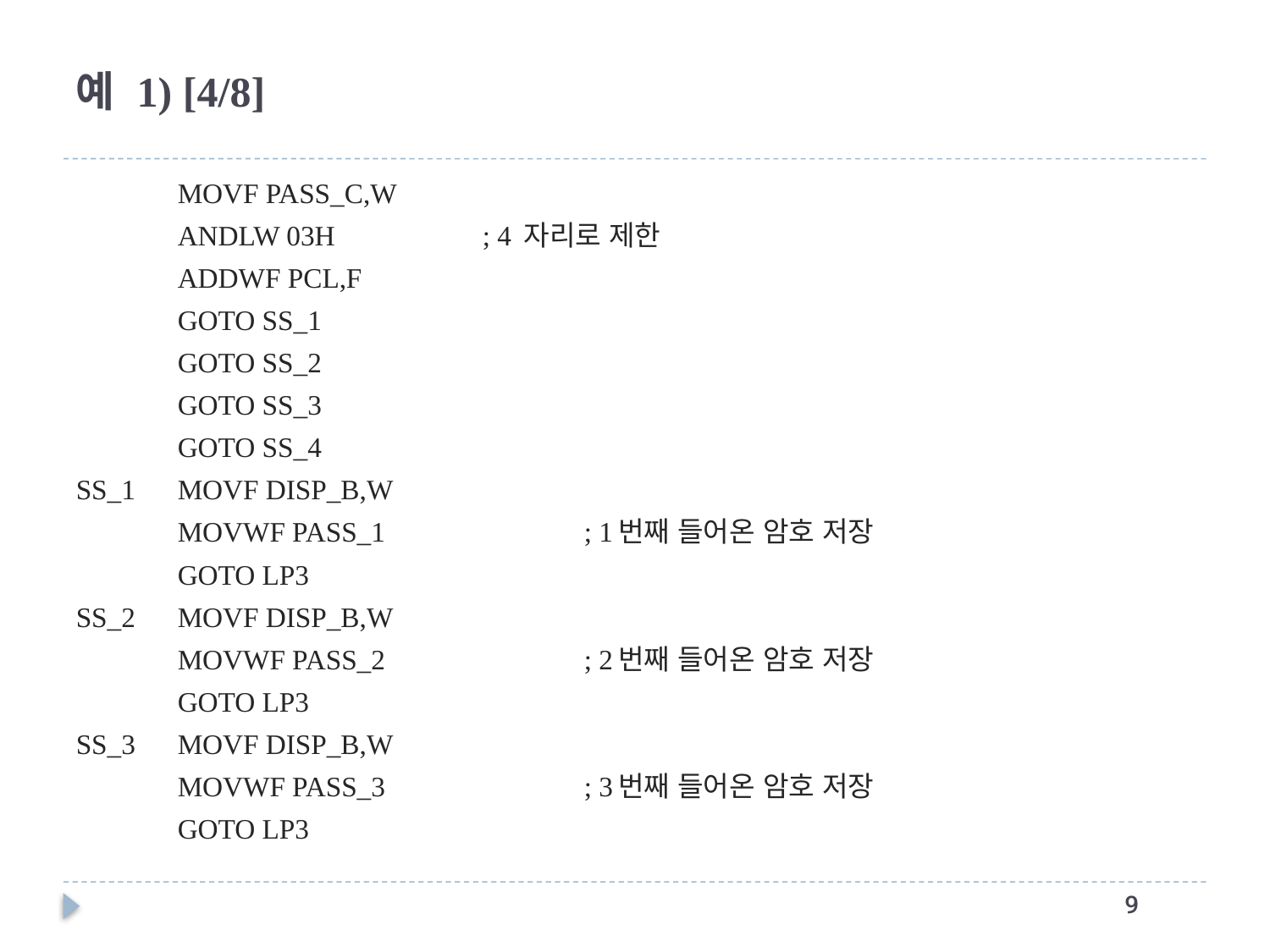

# 예 1) [4/8]
	MOVF PASS_C,W
	ANDLW 03H 		; 4 자리로 제한
	ADDWF PCL,F
	GOTO SS_1
	GOTO SS_2
	GOTO SS_3
	GOTO SS_4
SS_1 	MOVF DISP_B,W
	MOVWF PASS_1 		; 1번째 들어온 암호 저장
	GOTO LP3
SS_2 	MOVF DISP_B,W
	MOVWF PASS_2 		; 2번째 들어온 암호 저장
	GOTO LP3
SS_3	MOVF DISP_B,W
	MOVWF PASS_3 		; 3번째 들어온 암호 저장
	GOTO LP3
9